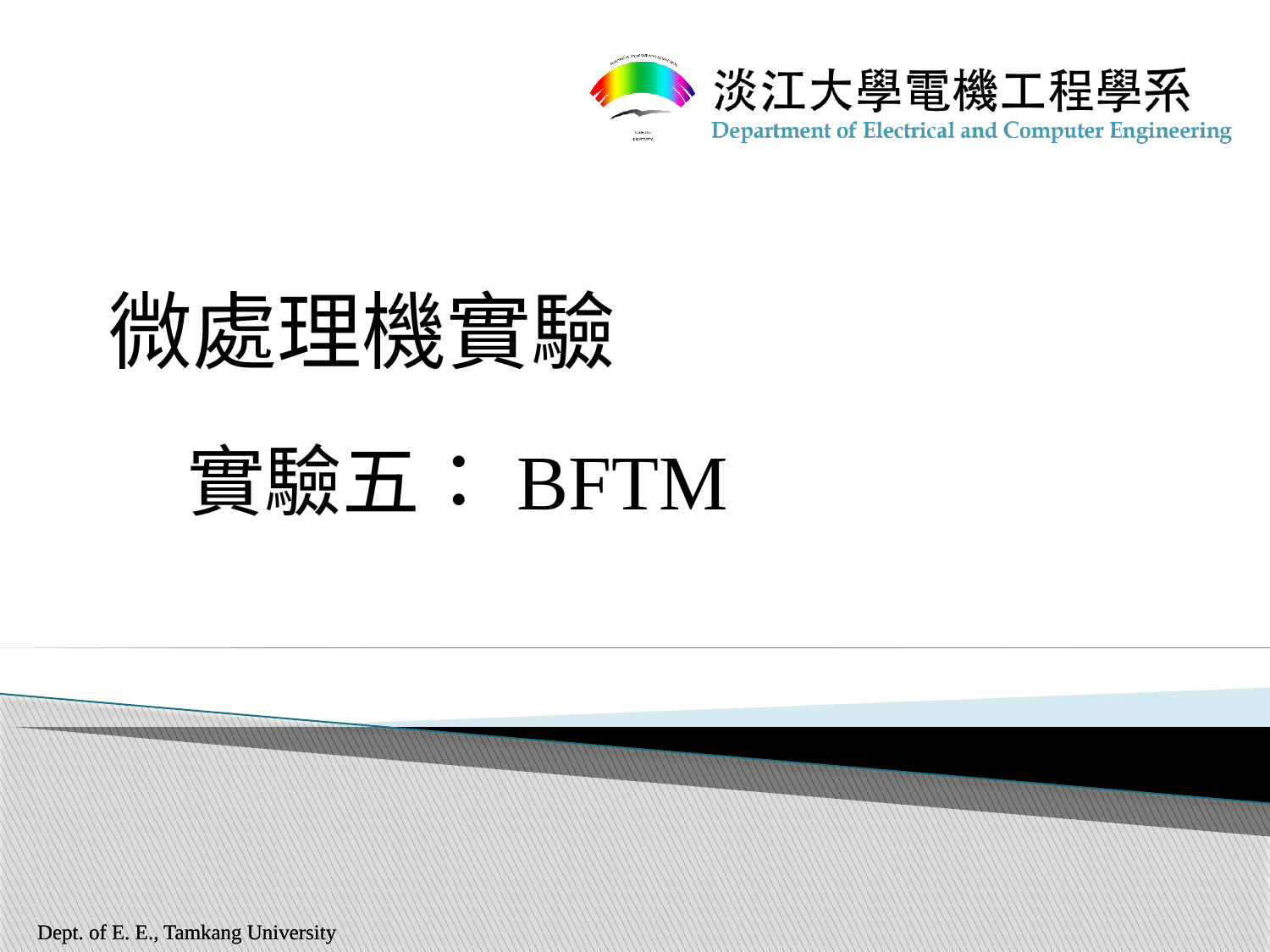

# 微處理機實驗
實驗五：BFTM
Dept. of E. E., Tamkang University